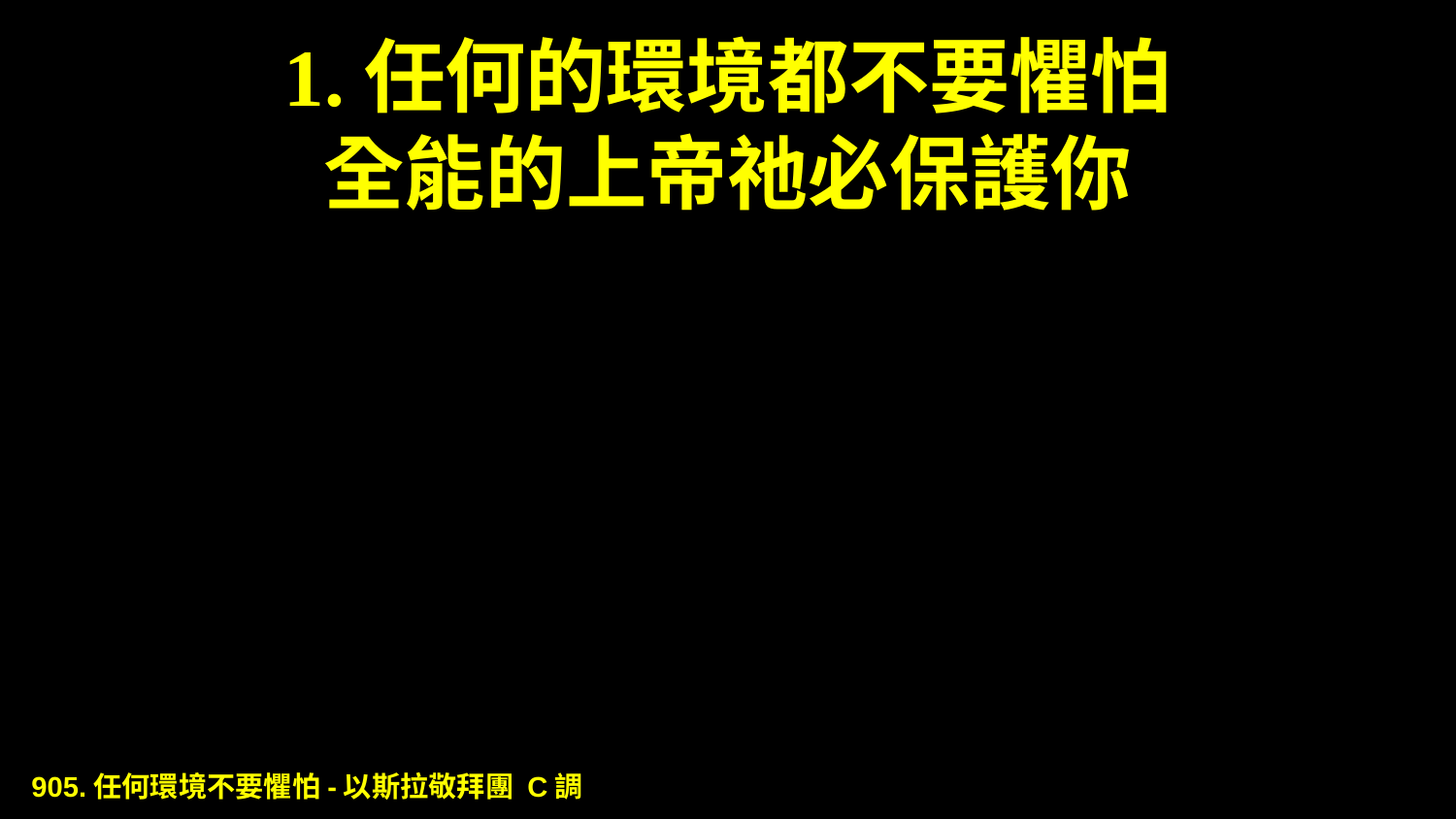

# 1.任何的環境都不要懼怕 全能的上帝祂必保護你
905.任何環境不要懼怕-以斯拉敬拜團 C調